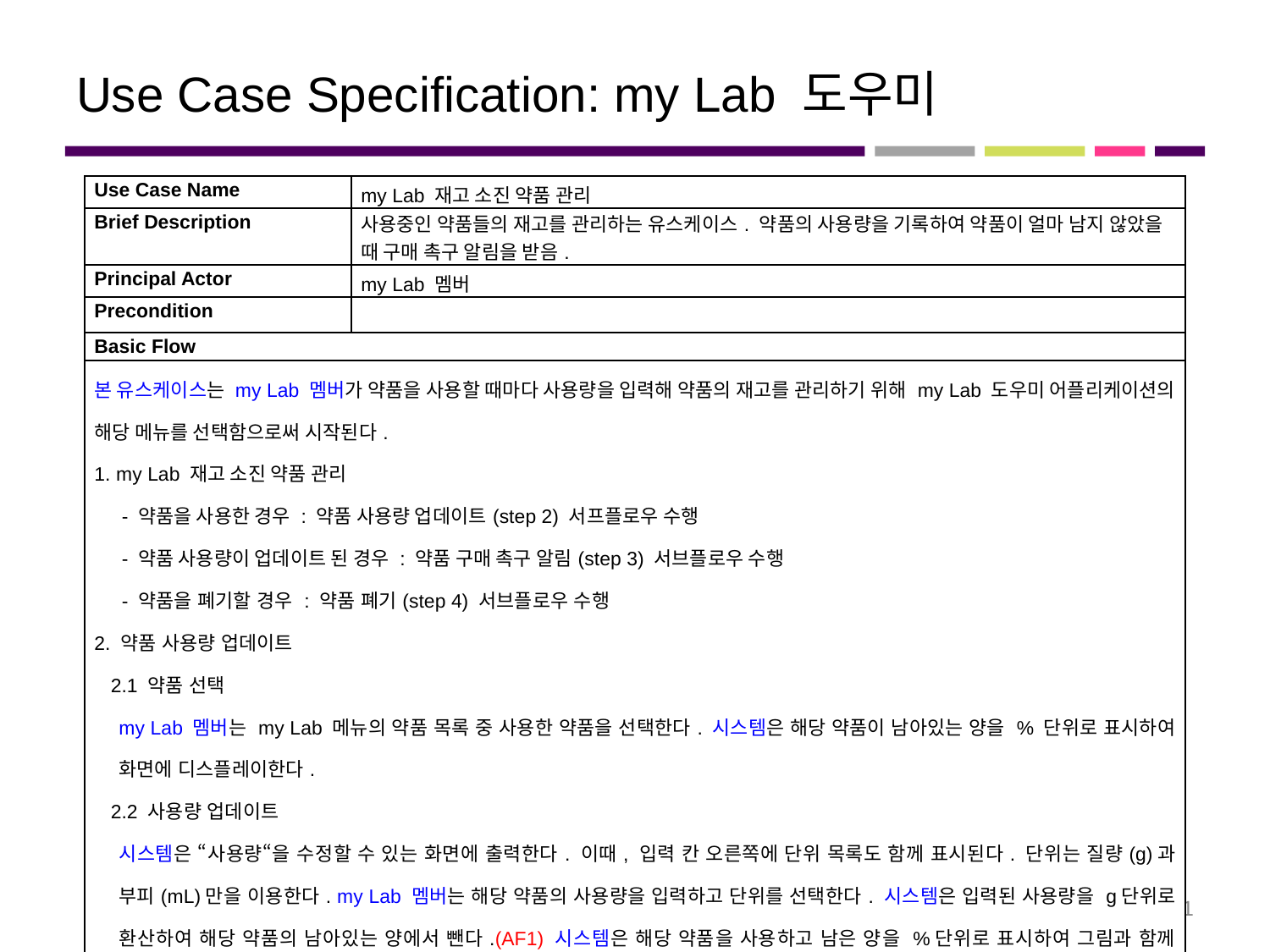

# Use Case Specification: my Lab 도우미
| Use Case Name | my Lab 재고 소진 약품 관리 |
| --- | --- |
| Brief Description | 사용중인 약품들의 재고를 관리하는 유스케이스. 약품의 사용량을 기록하여 약품이 얼마 남지 않았을 때 구매 촉구 알림을 받음. |
| Principal Actor | my Lab 멤버 |
| Precondition |  |
| Basic Flow |  |
| 본 유스케이스는 my Lab 멤버가 약품을 사용할 때마다 사용량을 입력해 약품의 재고를 관리하기 위해 my Lab 도우미 어플리케이션의 해당 메뉴를 선택함으로써 시작된다. 1. my Lab 재고 소진 약품 관리 - 약품을 사용한 경우 : 약품 사용량 업데이트(step 2) 서프플로우 수행 - 약품 사용량이 업데이트 된 경우 : 약품 구매 촉구 알림(step 3) 서브플로우 수행 - 약품을 폐기할 경우 : 약품 폐기(step 4) 서브플로우 수행 2. 약품 사용량 업데이트 2.1 약품 선택 my Lab 멤버는 my Lab 메뉴의 약품 목록 중 사용한 약품을 선택한다. 시스템은 해당 약품이 남아있는 양을 % 단위로 표시하여 화면에 디스플레이한다. 2.2 사용량 업데이트 시스템은 “사용량“을 수정할 수 있는 화면에 출력한다. 이때, 입력 칸 오른쪽에 단위 목록도 함께 표시된다. 단위는 질량(g)과 부피(mL)만을 이용한다. my Lab 멤버는 해당 약품의 사용량을 입력하고 단위를 선택한다. 시스템은 입력된 사용량을 g단위로 환산하여 해당 약품의 남아있는 양에서 뺀다.(AF1) 시스템은 해당 약품을 사용하고 남은 양을 %단위로 표시하여 그림과 함께 출력한 후, 본 유스케이스를 종료한다. |  |
11